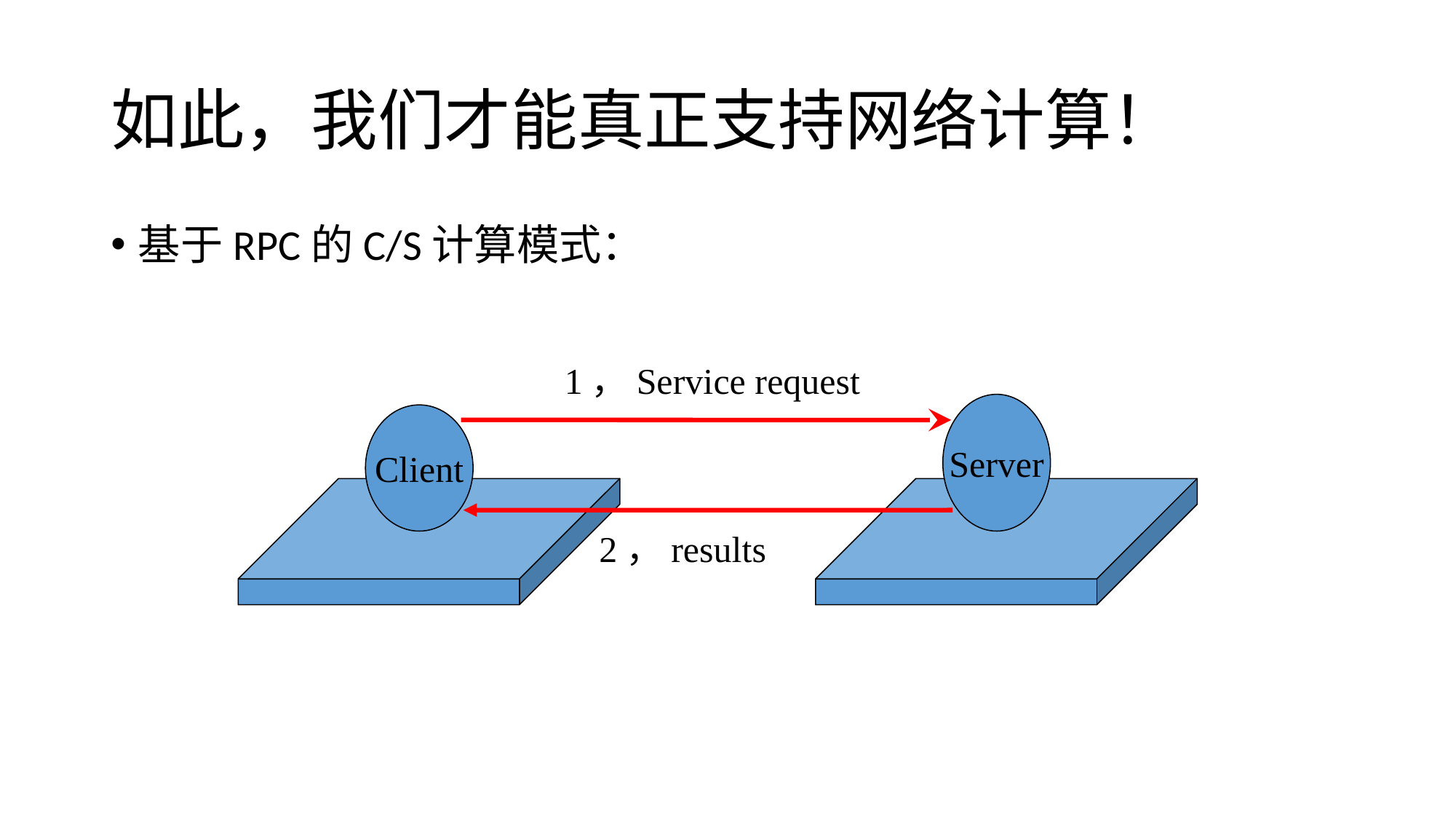

# 如此，我们才能真正支持网络计算！
基于RPC的C/S计算模式：
1，Service request
Server
Client

2，results